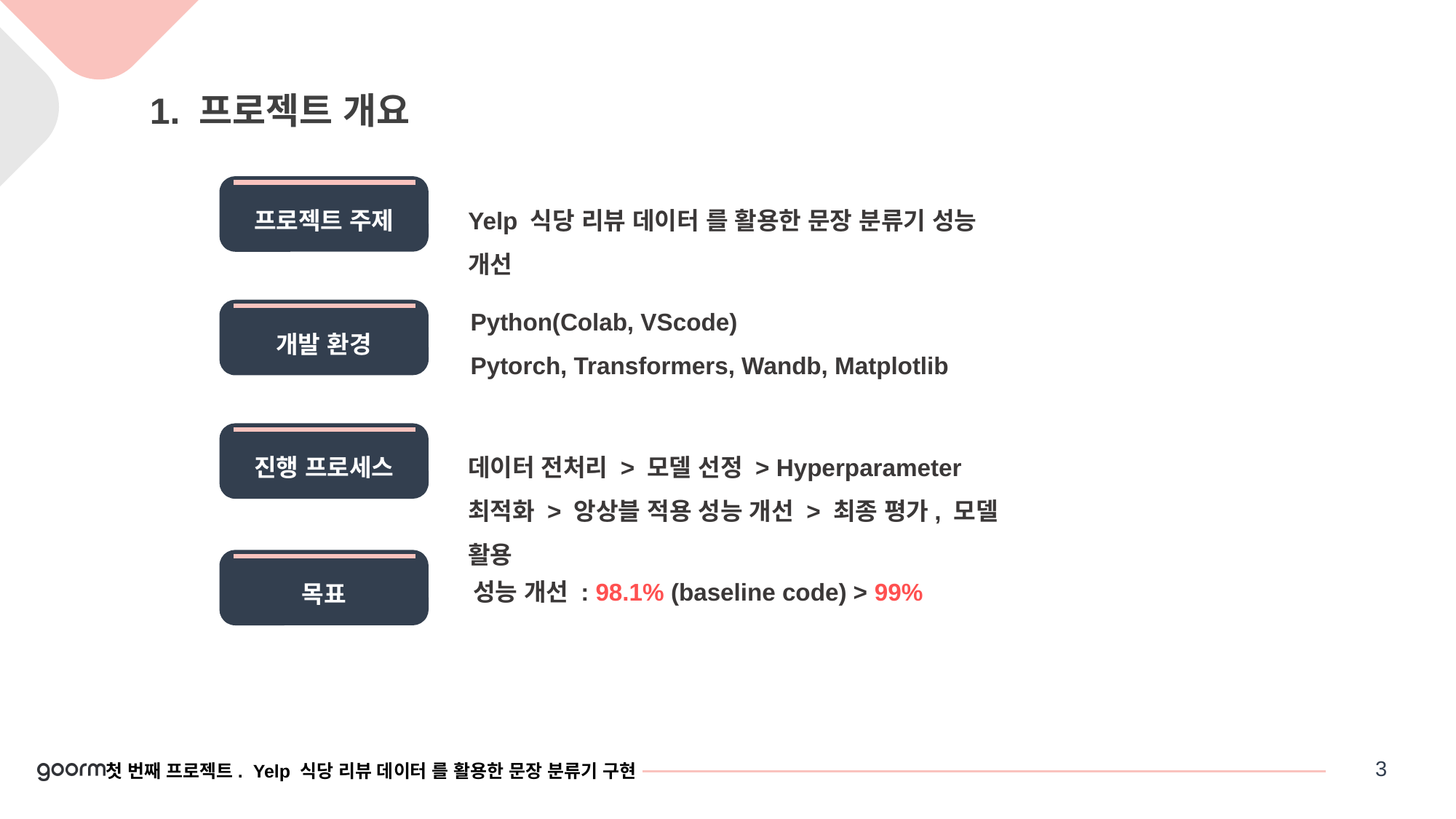

1. 프로젝트 개요

프로젝트 주제
Yelp 식당 리뷰 데이터 를 활용한 문장 분류기 성능 개선
Python(Colab, VScode)
Pytorch, Transformers, Wandb, Matplotlib

개발 환경

진행 프로세스
데이터 전처리 > 모델 선정 > Hyperparameter 최적화 > 앙상블 적용 성능 개선 > 최종 평가, 모델 활용

목표
 성능 개선 : 98.1% (baseline code) > 99%
3